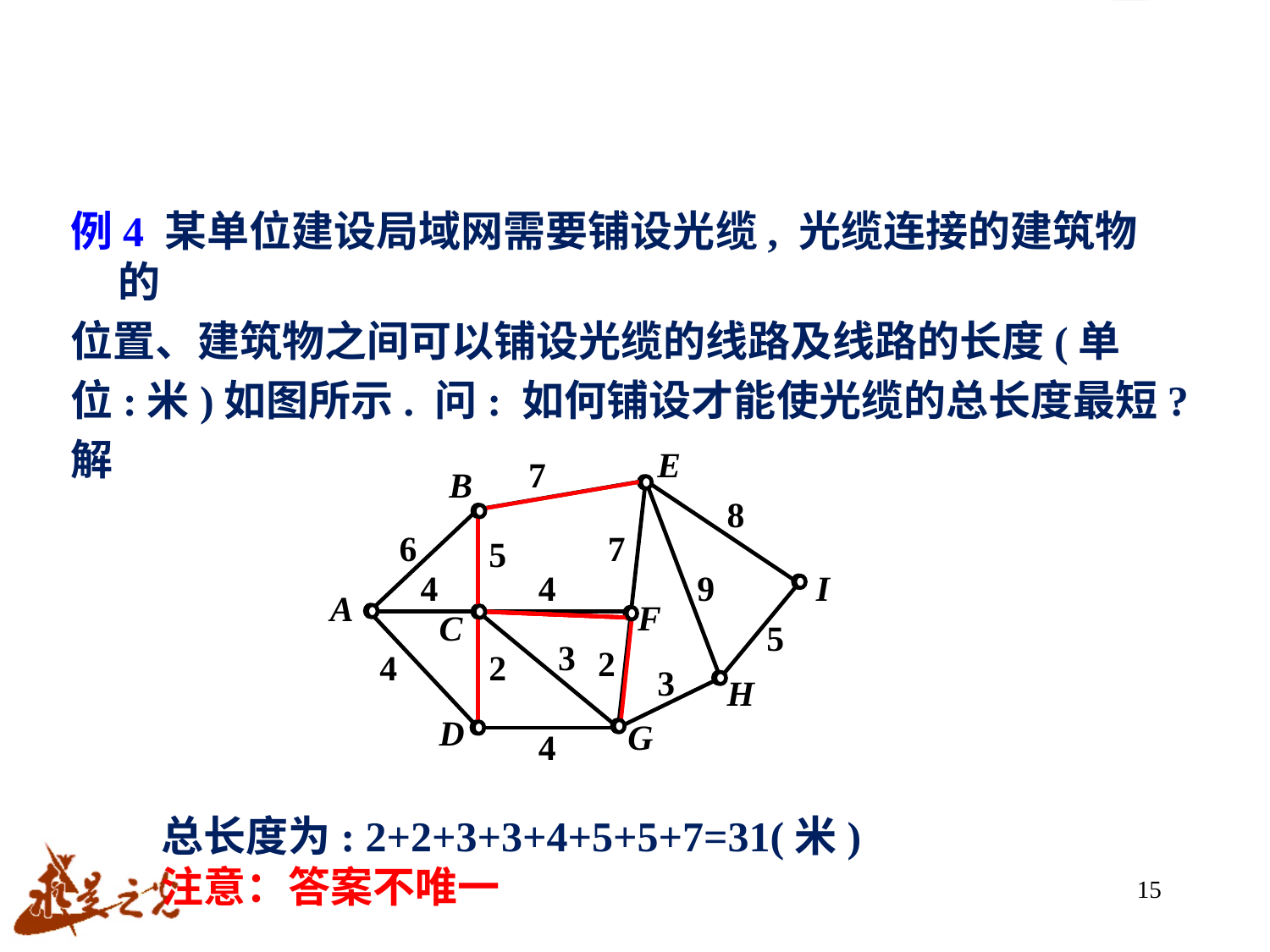

例4 某单位建设局域网需要铺设光缆, 光缆连接的建筑物的
位置、建筑物之间可以铺设光缆的线路及线路的长度(单
位:米)如图所示. 问: 如何铺设才能使光缆的总长度最短?
解
E
7
B

8
6
7
5
4
4
9
I
A
F
C
5
3
2
4
2
3
H
D
G
4

总长度为: 2+2+3+3+4+5+5+7=31(米)
注意：答案不唯一
15